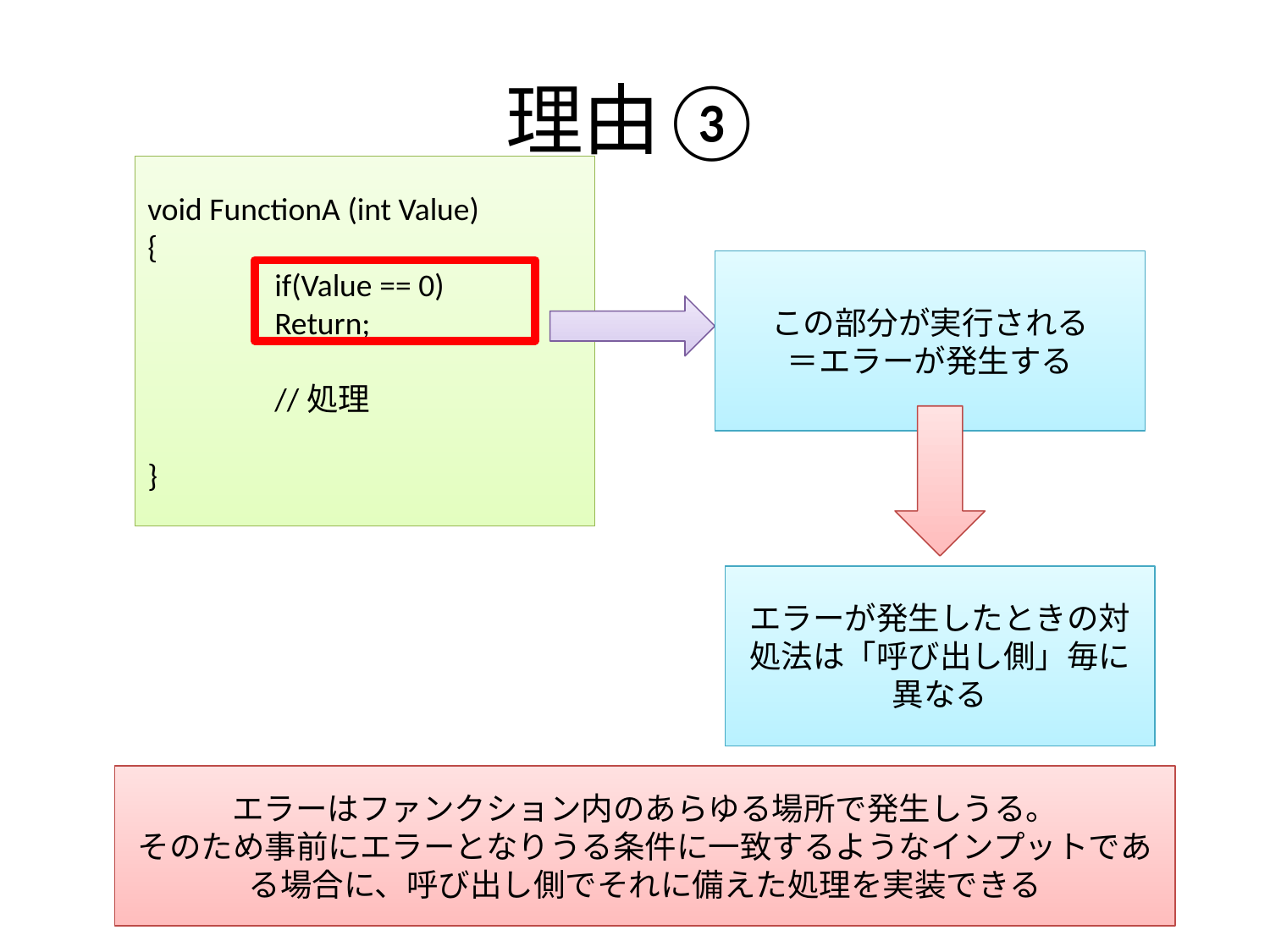

# 理由③
void FunctionA (int Value)
{
	if(Value == 0)
	Return;

	//処理

}
この部分が実行される
＝エラーが発生する

エラーが発生したときの対処法は「呼び出し側」毎に異なる
エラーはファンクション内のあらゆる場所で発生しうる。
そのため事前にエラーとなりうる条件に一致するようなインプットである場合に、呼び出し側でそれに備えた処理を実装できる